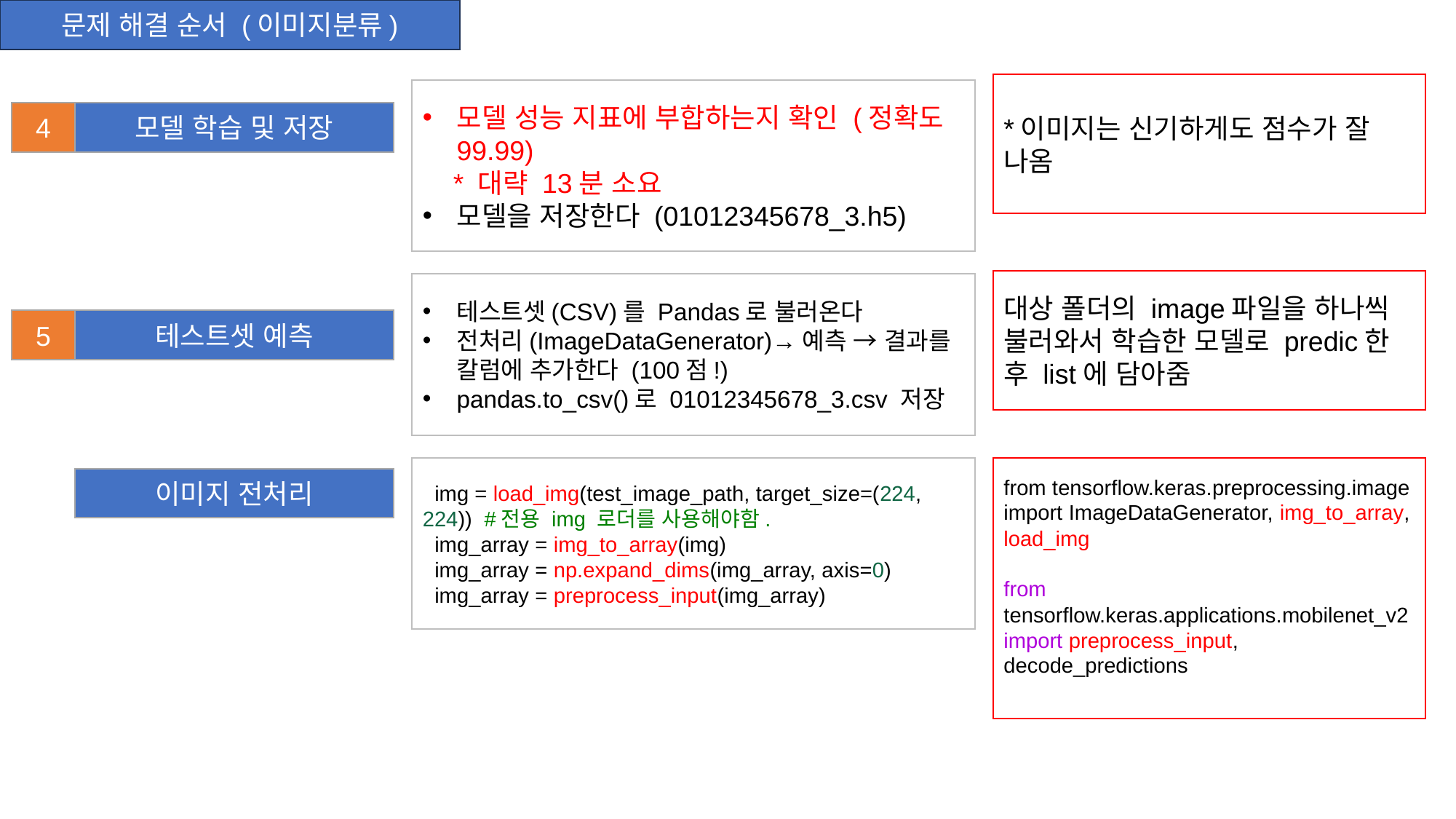

문제 해결 순서 (이미지분류)
*이미지는 신기하게도 점수가 잘 나옴
모델 성능 지표에 부합하는지 확인 (정확도 99.99)
    * 대략 13분 소요
모델을 저장한다 (01012345678_3.h5)
4
모델 학습 및 저장
대상 폴더의 image파일을 하나씩 불러와서 학습한 모델로 predic한 후 list에 담아줌
테스트셋(CSV)를 Pandas로 불러온다
전처리(ImageDataGenerator)→예측 → 결과를 칼럼에 추가한다 (100점!)
pandas.to_csv()로 01012345678_3.csv 저장
5
테스트셋 예측
from tensorflow.keras.preprocessing.image import ImageDataGenerator, img_to_array, load_img

from tensorflow.keras.applications.mobilenet_v2 import preprocess_input, decode_predictions

  img = load_img(test_image_path, target_size=(224, 224))  #전용 img 로더를 사용해야함.
  img_array = img_to_array(img)
  img_array = np.expand_dims(img_array, axis=0)
  img_array = preprocess_input(img_array)
이미지 전처리